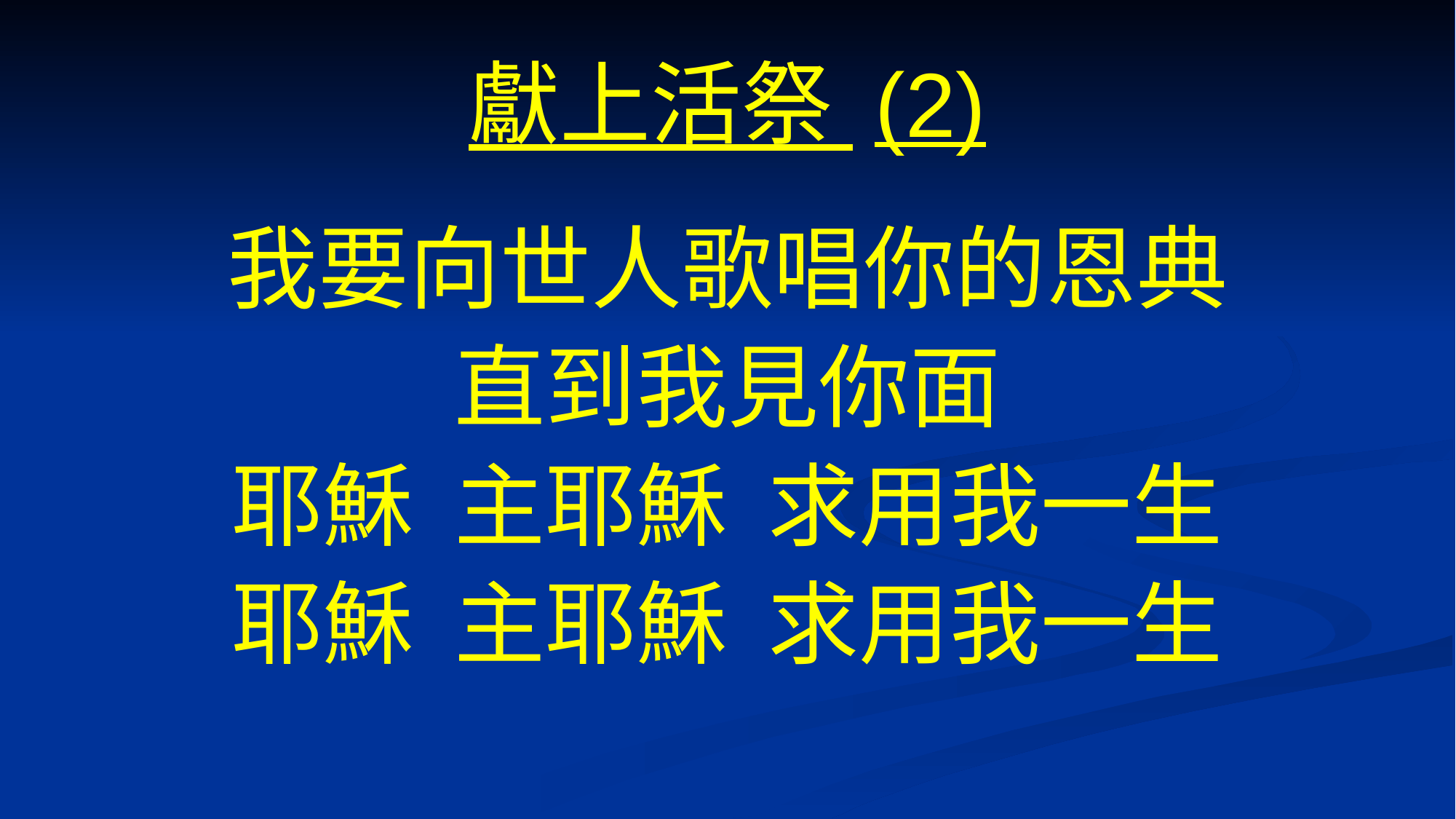

# 獻上活祭 (2)
我要向世人歌唱你的恩典
直到我見你面
耶穌  主耶穌  求用我一生
耶穌  主耶穌  求用我一生